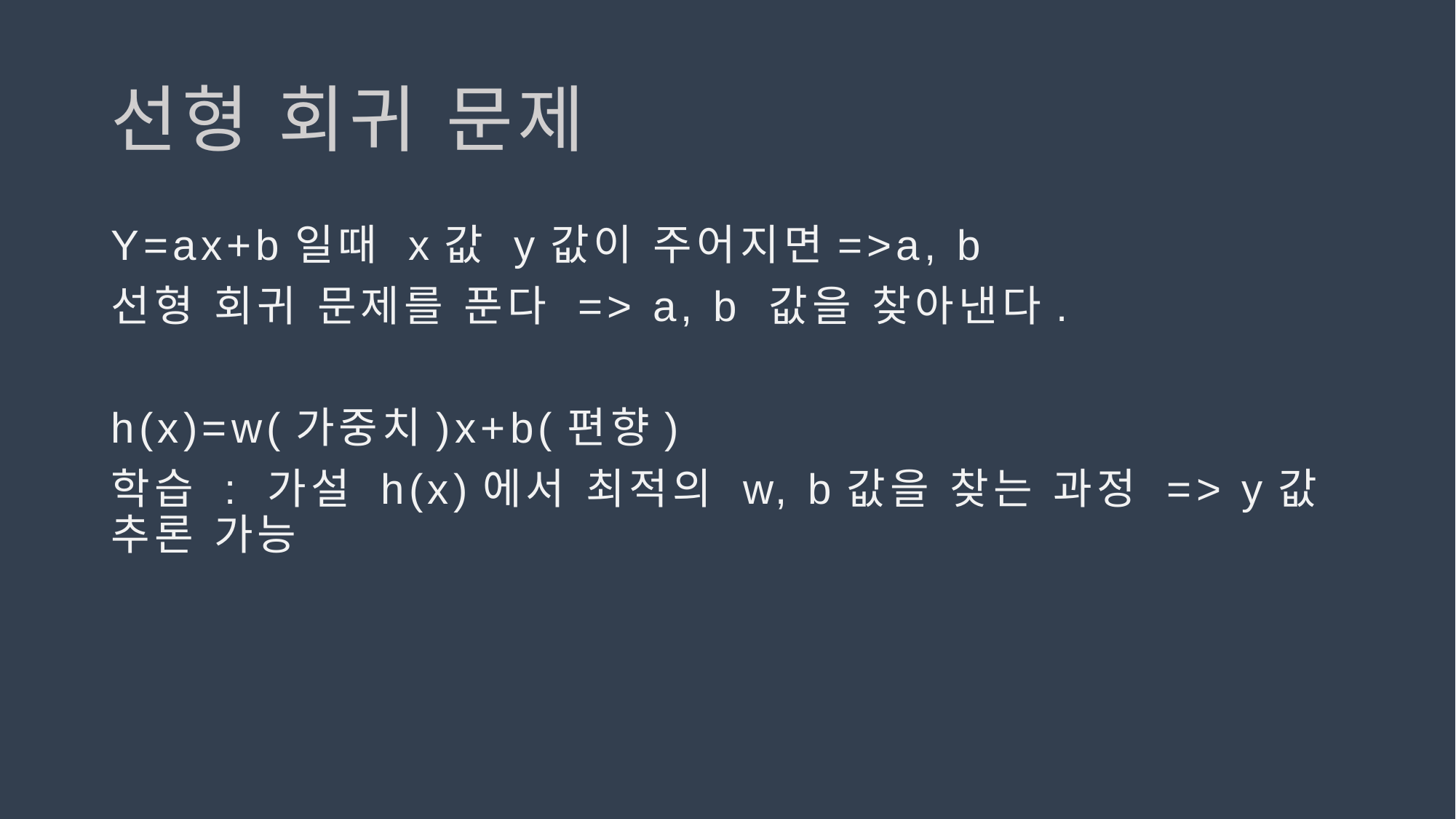

# 선형 회귀 문제
Y=ax+b일때 x값 y값이 주어지면=>a, b
선형 회귀 문제를 푼다 => a, b 값을 찾아낸다.

h(x)=w(가중치)x+b(편향)
학습 : 가설 h(x)에서 최적의 w, b값을 찾는 과정 => y값 추론 가능